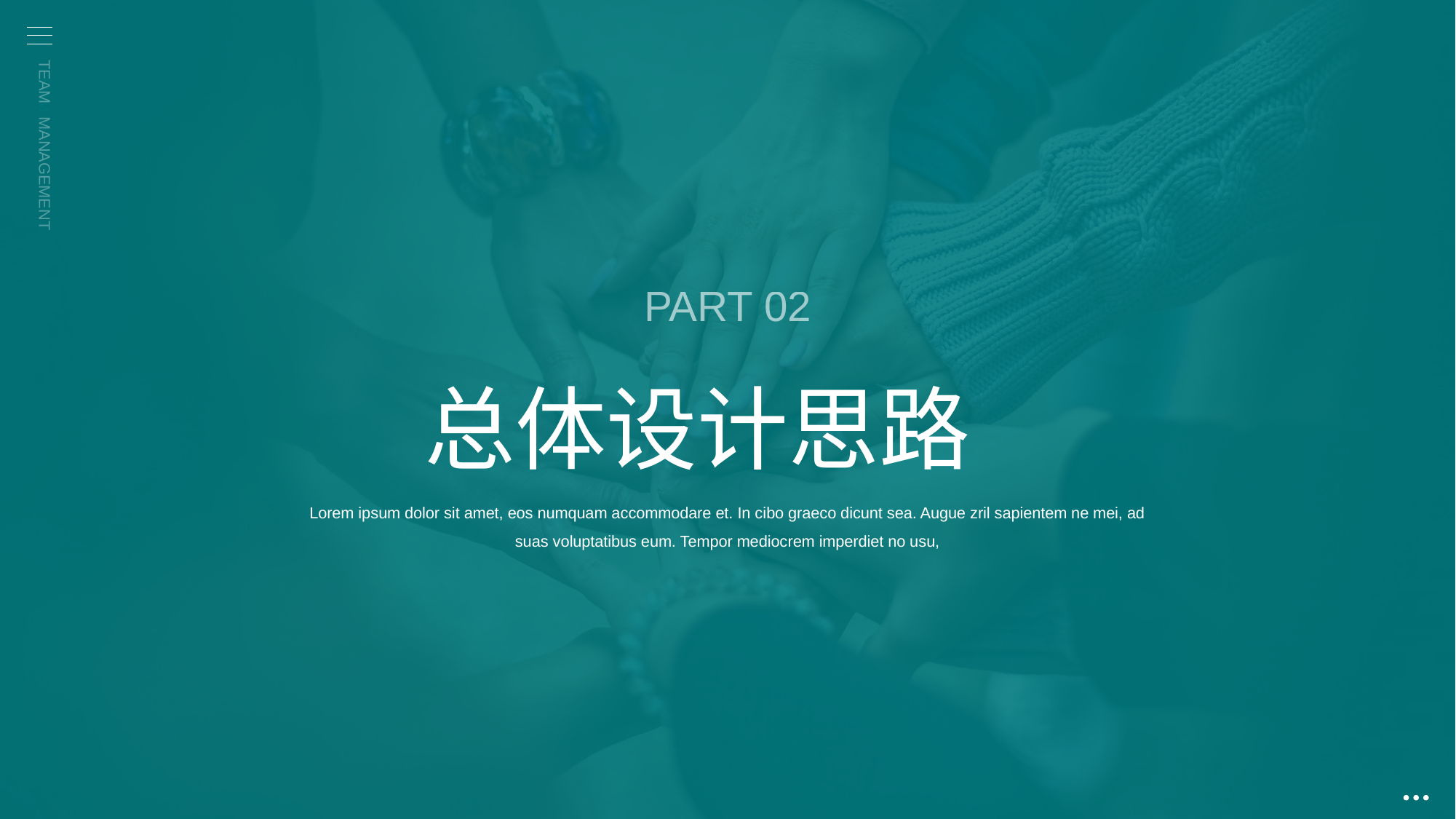

PART 02
总体设计思路
Lorem ipsum dolor sit amet, eos numquam accommodare et. In cibo graeco dicunt sea. Augue zril sapientem ne mei, ad suas voluptatibus eum. Tempor mediocrem imperdiet no usu,